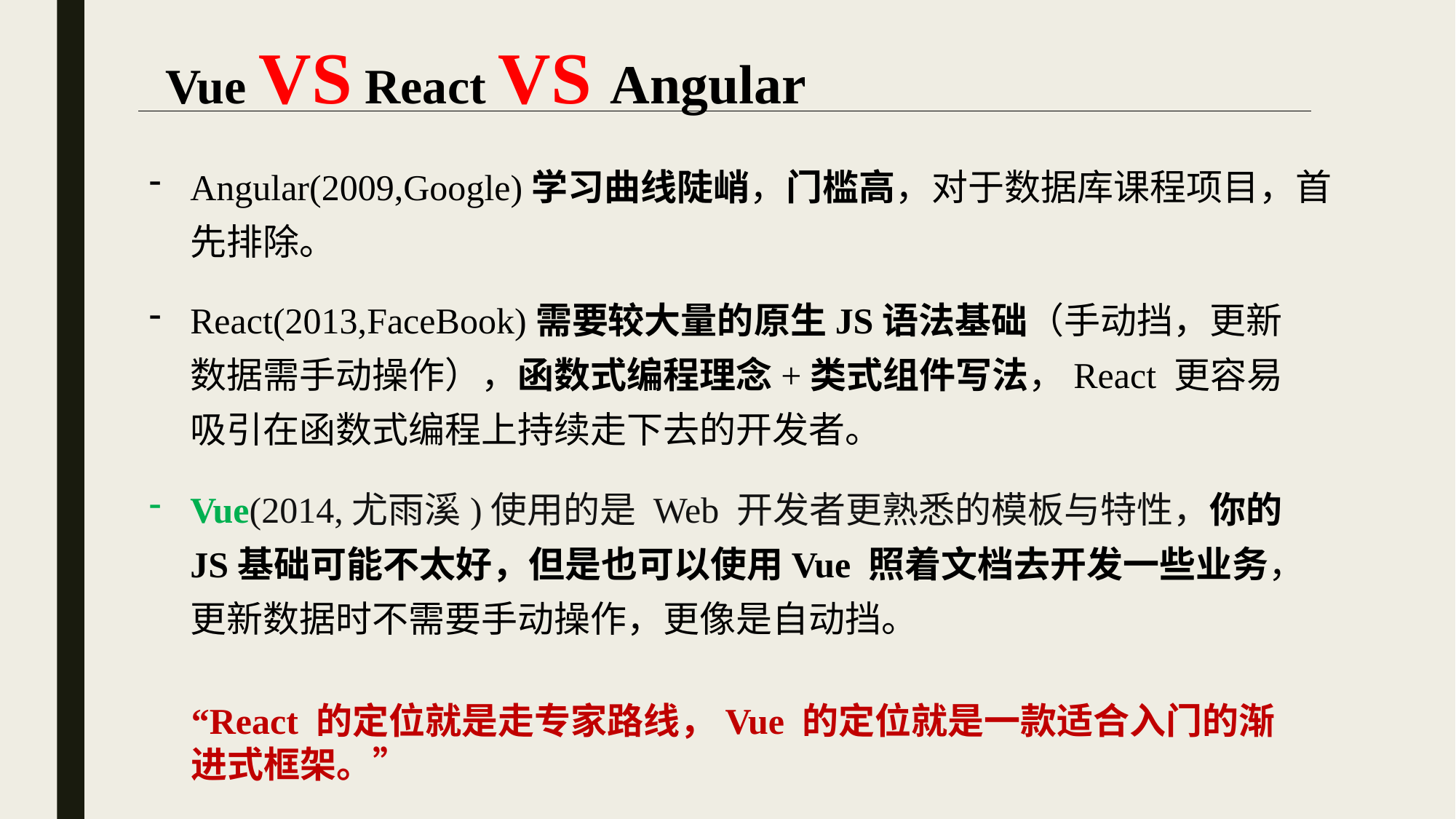

# Vue VS React VS Angular
Angular(2009,Google)学习曲线陡峭，门槛高，对于数据库课程项目，首先排除。
React(2013,FaceBook)需要较大量的原生JS语法基础（手动挡，更新数据需手动操作），函数式编程理念+类式组件写法，React 更容易吸引在函数式编程上持续走下去的开发者。
Vue(2014,尤雨溪)使用的是 Web 开发者更熟悉的模板与特性，你的JS基础可能不太好，但是也可以使用Vue 照着文档去开发一些业务，更新数据时不需要手动操作，更像是自动挡。
“React 的定位就是走专家路线，Vue 的定位就是一款适合入门的渐进式框架。”